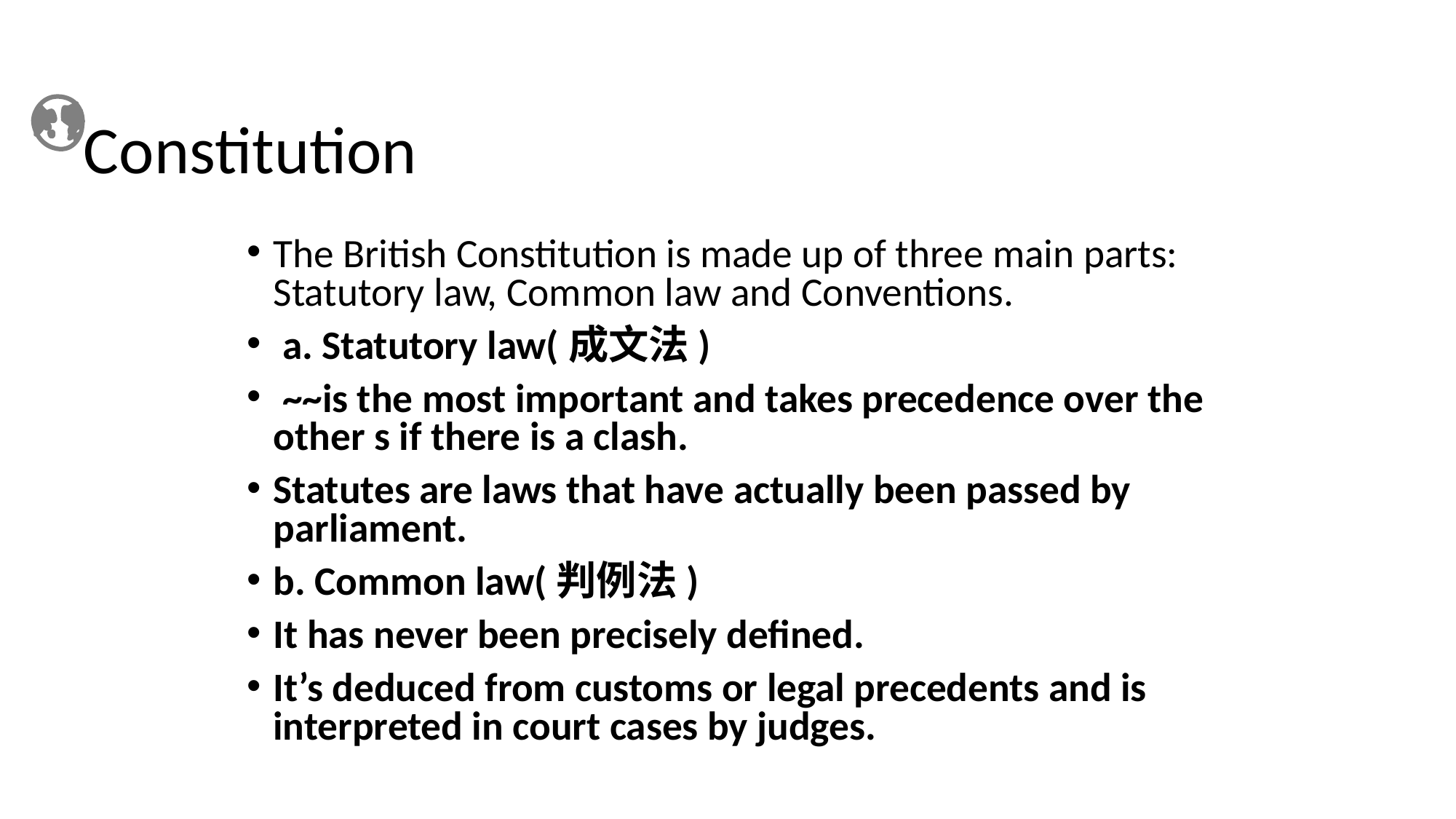

Constitution

The British Constitution is made up of three main parts: Statutory law, Common law and Conventions.
 a. Statutory law(成文法)
 ~~is the most important and takes precedence over the other s if there is a clash.
Statutes are laws that have actually been passed by parliament.
b. Common law(判例法)
It has never been precisely defined.
It’s deduced from customs or legal precedents and is interpreted in court cases by judges.